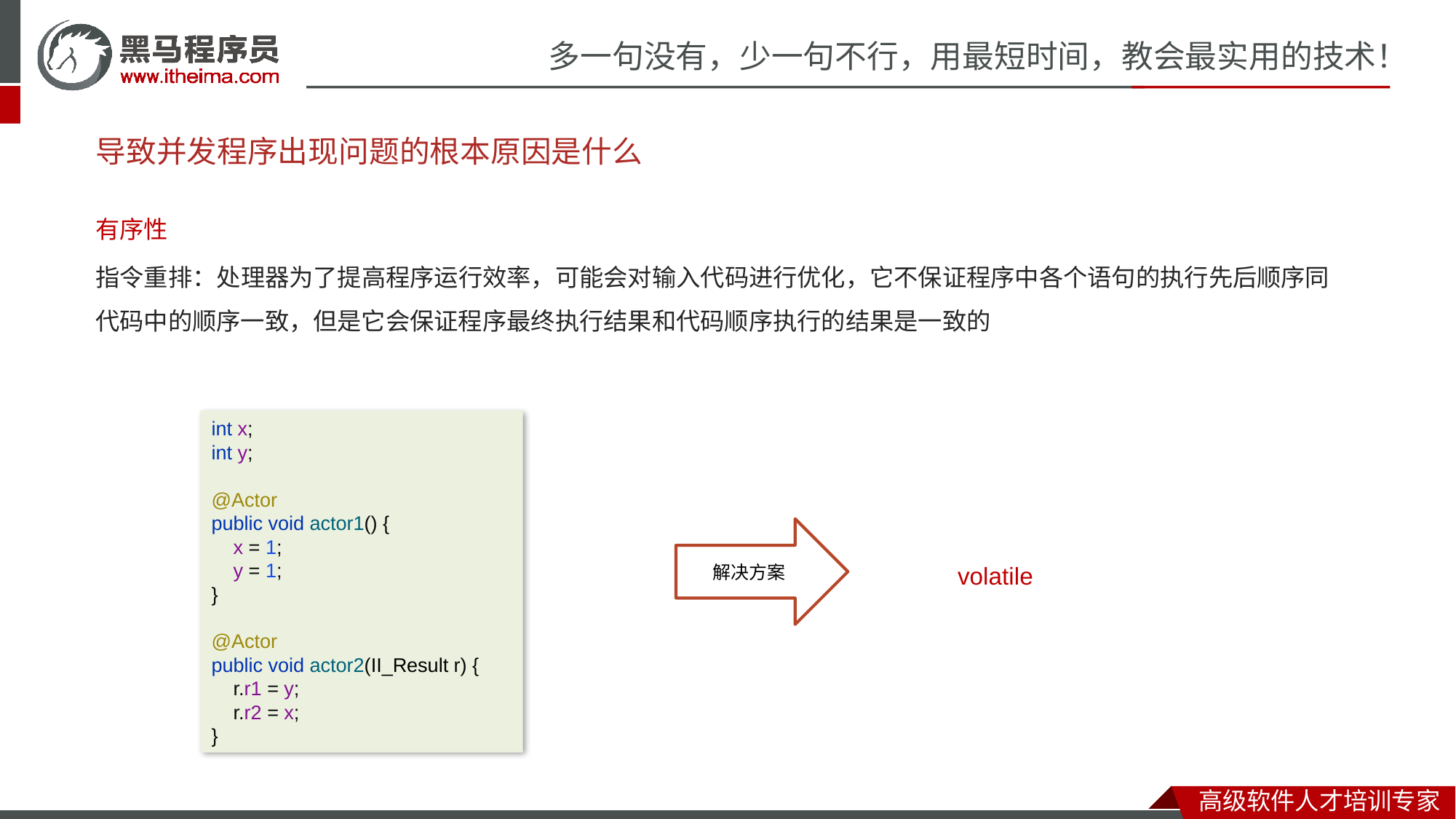

# 导致并发程序出现问题的根本原因是什么
有序性
指令重排：处理器为了提高程序运行效率，可能会对输入代码进行优化，它不保证程序中各个语句的执行先后顺序同代码中的顺序一致，但是它会保证程序最终执行结果和代码顺序执行的结果是一致的
int x;
int y;
@Actor
public void actor1() {
    x = 1;
    y = 1;
}
@Actor
public void actor2(II_Result r) {
    r.r1 = y;
    r.r2 = x;
}
解决方案
volatile